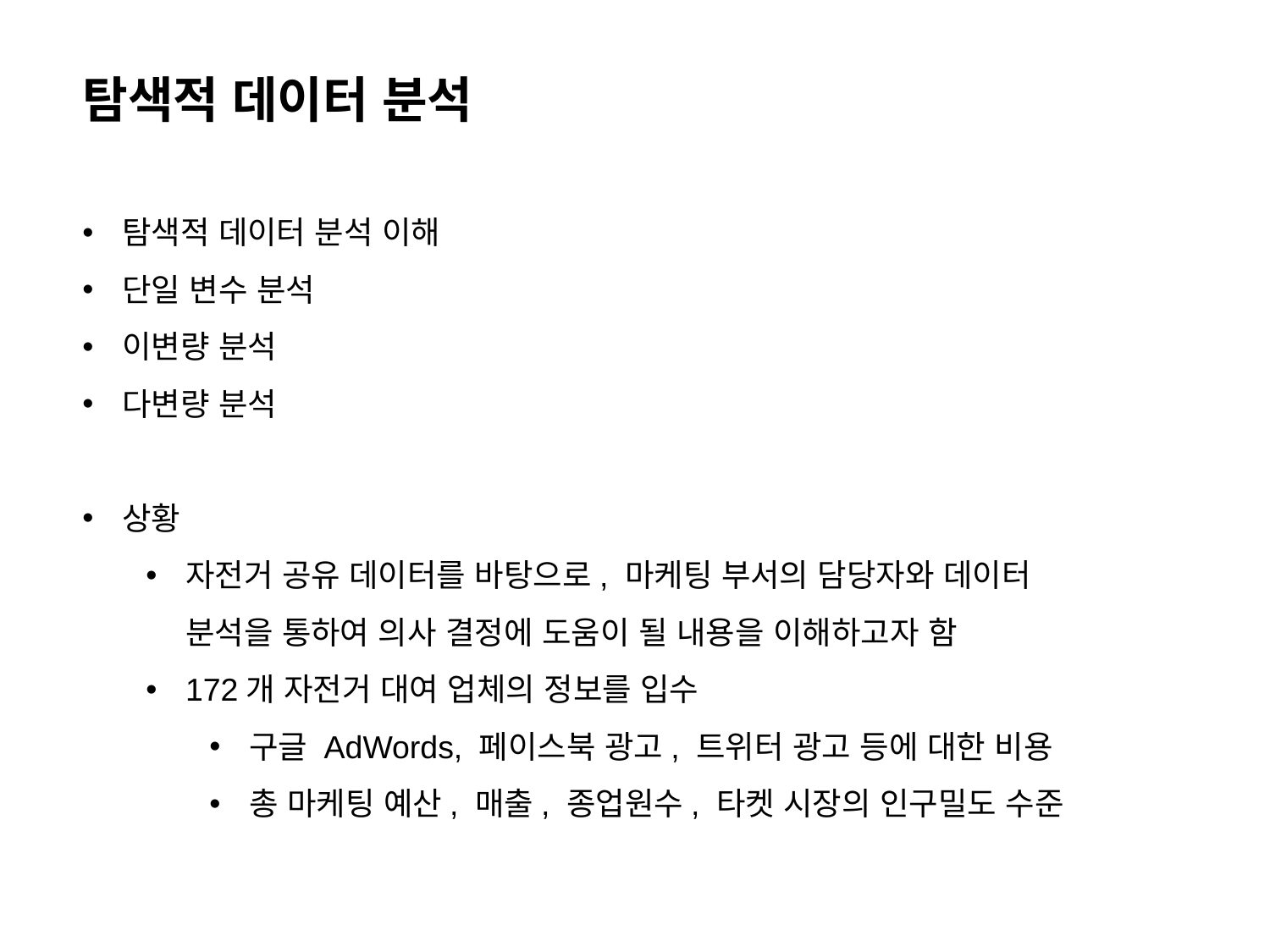

탐색적 데이터 분석
탐색적 데이터 분석 이해
단일 변수 분석
이변량 분석
다변량 분석

상황
자전거 공유 데이터를 바탕으로, 마케팅 부서의 담당자와 데이터 분석을 통하여 의사 결정에 도움이 될 내용을 이해하고자 함
172개 자전거 대여 업체의 정보를 입수
구글 AdWords, 페이스북 광고, 트위터 광고 등에 대한 비용
총 마케팅 예산, 매출, 종업원수, 타켓 시장의 인구밀도 수준